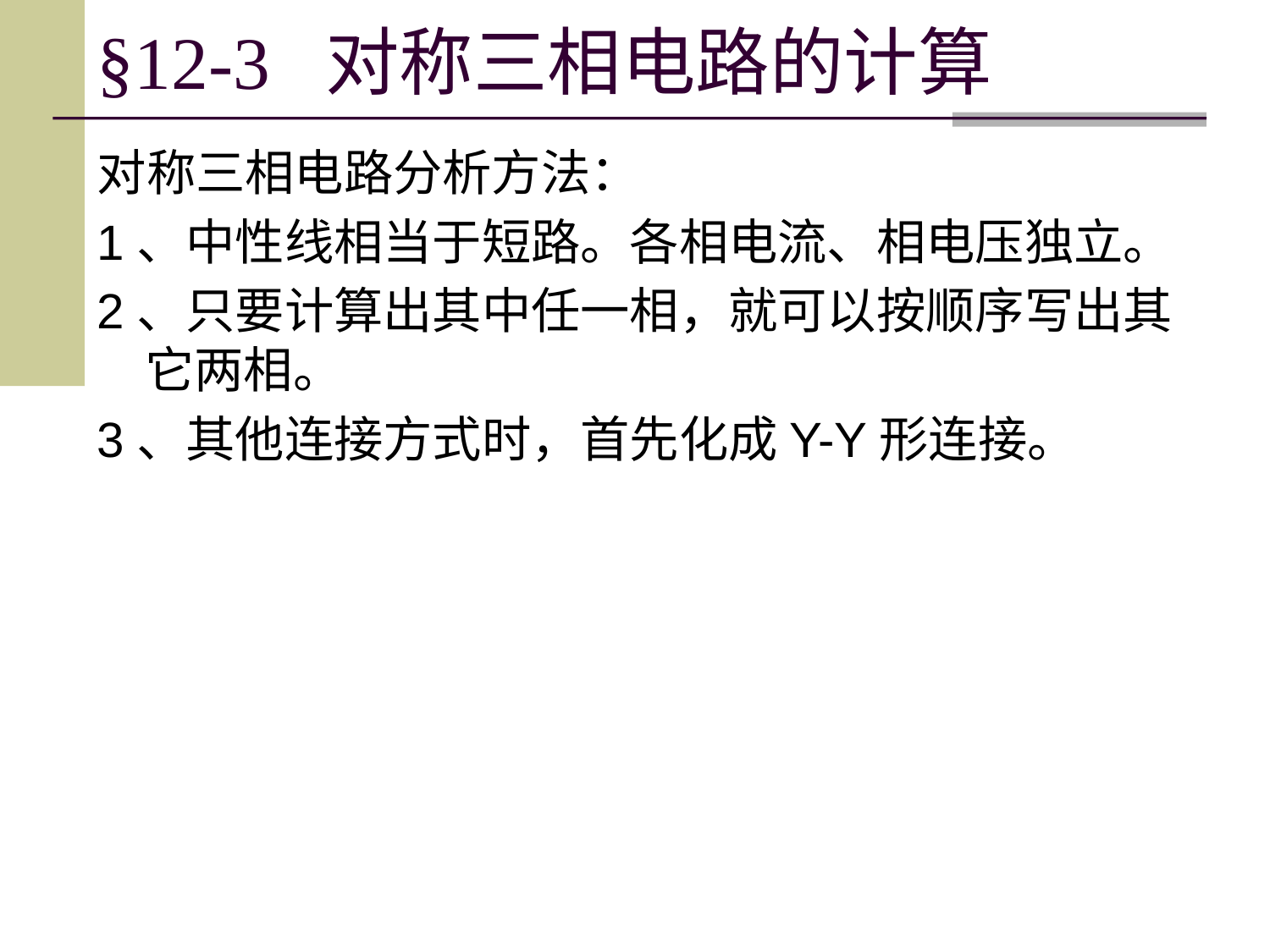

# §12-3  对称三相电路的计算
对称三相电路分析方法：
1、中性线相当于短路。各相电流、相电压独立。
2、只要计算出其中任一相，就可以按顺序写出其它两相。
3、其他连接方式时，首先化成Y-Y形连接。